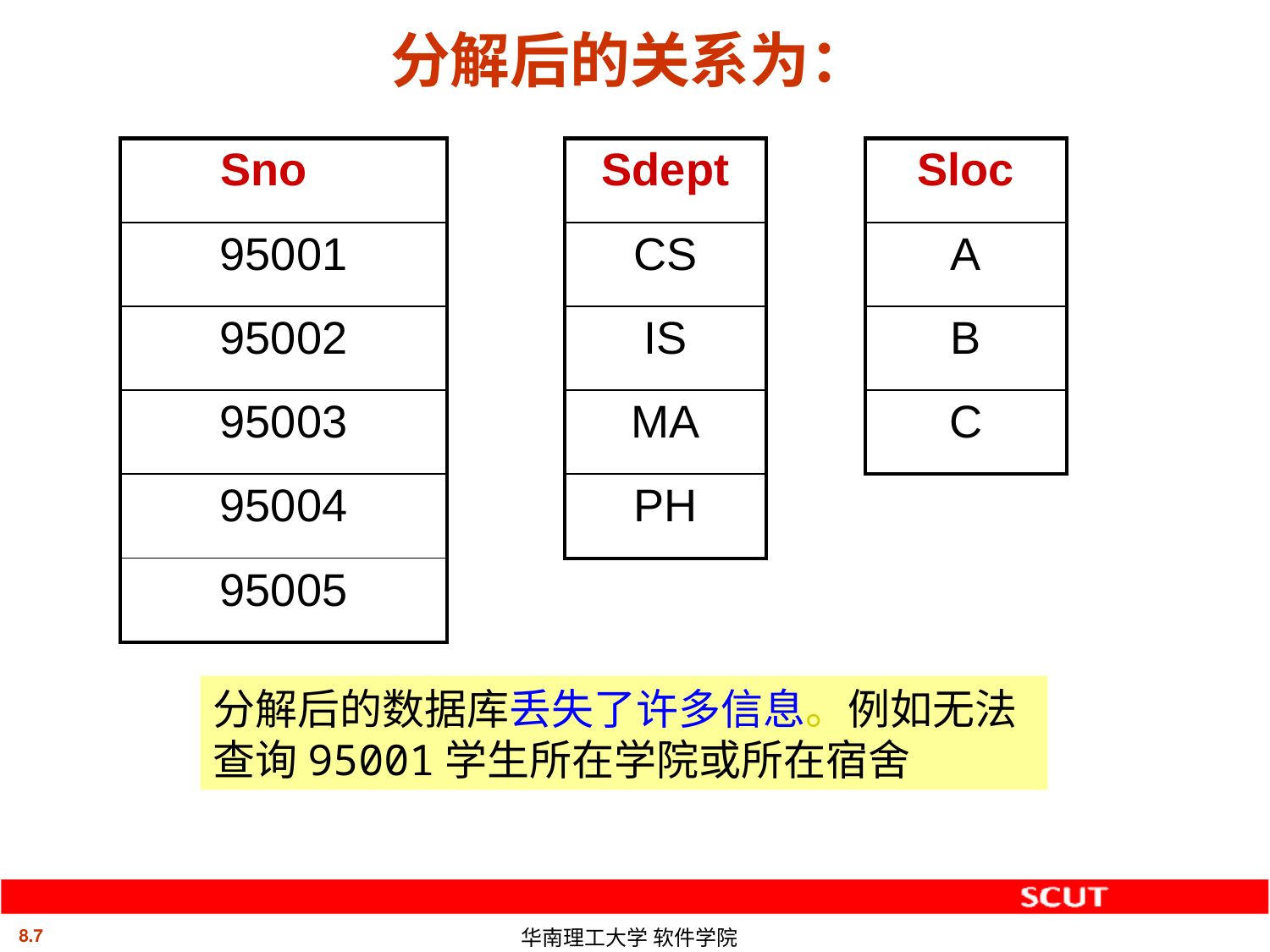

# 分解后的关系为：
| Sno |
| --- |
| 95001 |
| 95002 |
| 95003 |
| 95004 |
| 95005 |
| Sdept |
| --- |
| CS |
| IS |
| MA |
| PH |
| Sloc |
| --- |
| A |
| B |
| C |
分解后的数据库丢失了许多信息。例如无法查询95001学生所在学院或所在宿舍